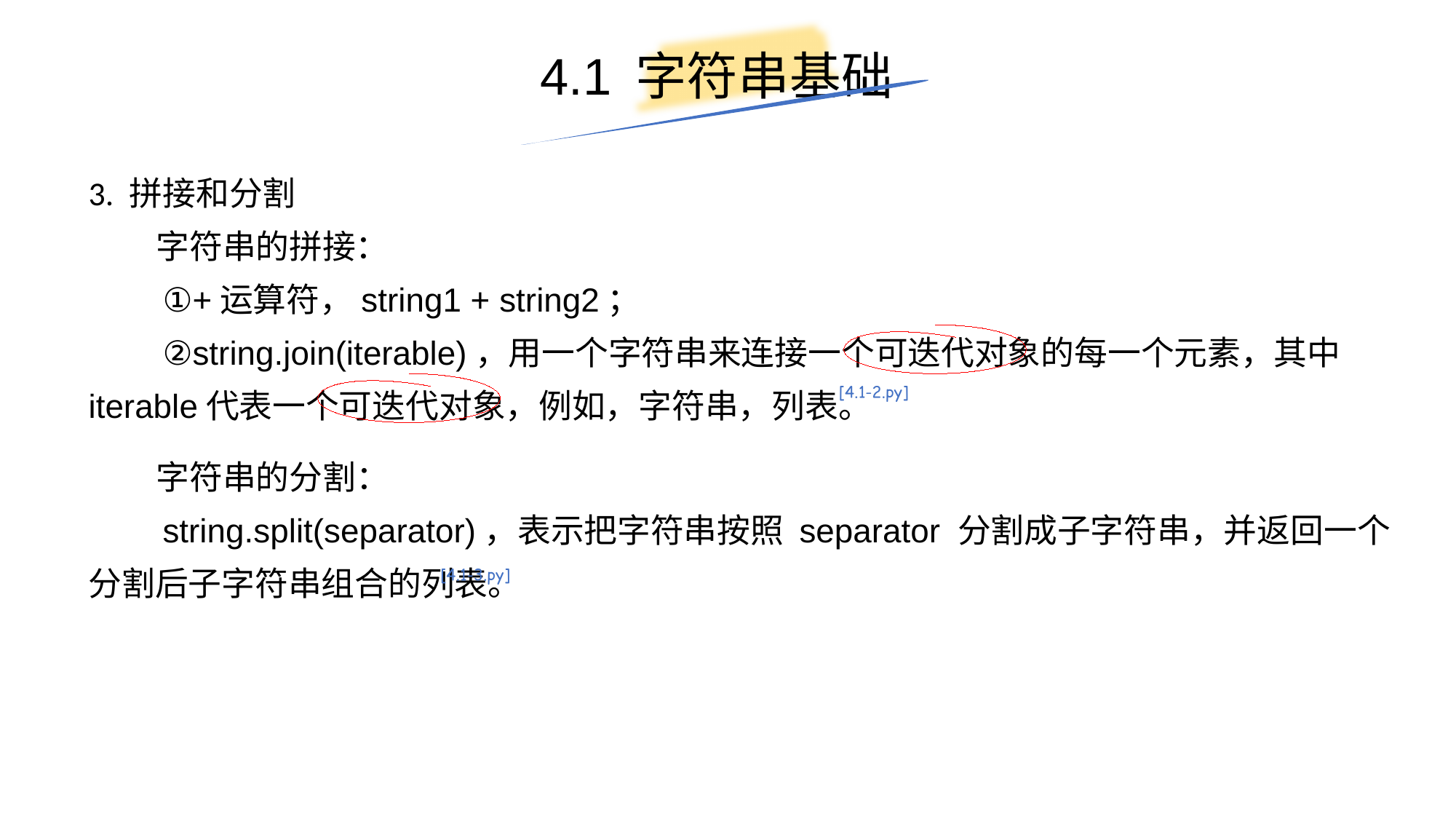

# 4.1 字符串基础

3. 拼接和分割
        字符串的拼接：
        ①+运算符，string1 + string2；
        ②string.join(iterable)，用一个字符串来连接一个可迭代对象的每一个元素，其中iterable代表一个可迭代对象，例如，字符串，列表。

[4.1-2.py]
        字符串的分割：
        string.split(separator)，表示把字符串按照 separator 分割成子字符串，并返回一个分割后子字符串组合的列表。
[4.1-3.py]